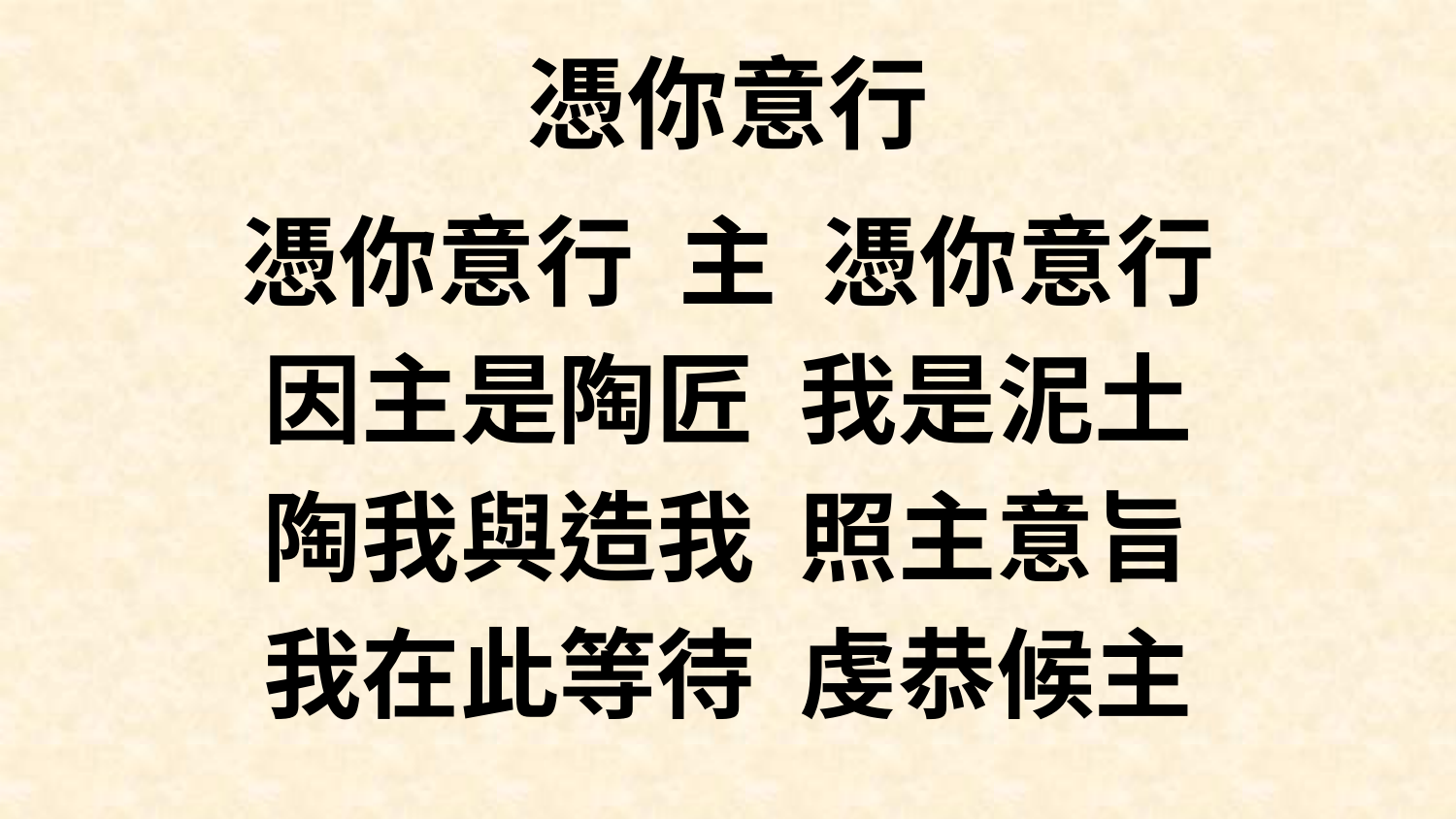

# 憑你意行
憑你意行  主  憑你意行
因主是陶匠  我是泥土
陶我與造我  照主意旨
我在此等待  虔恭候主